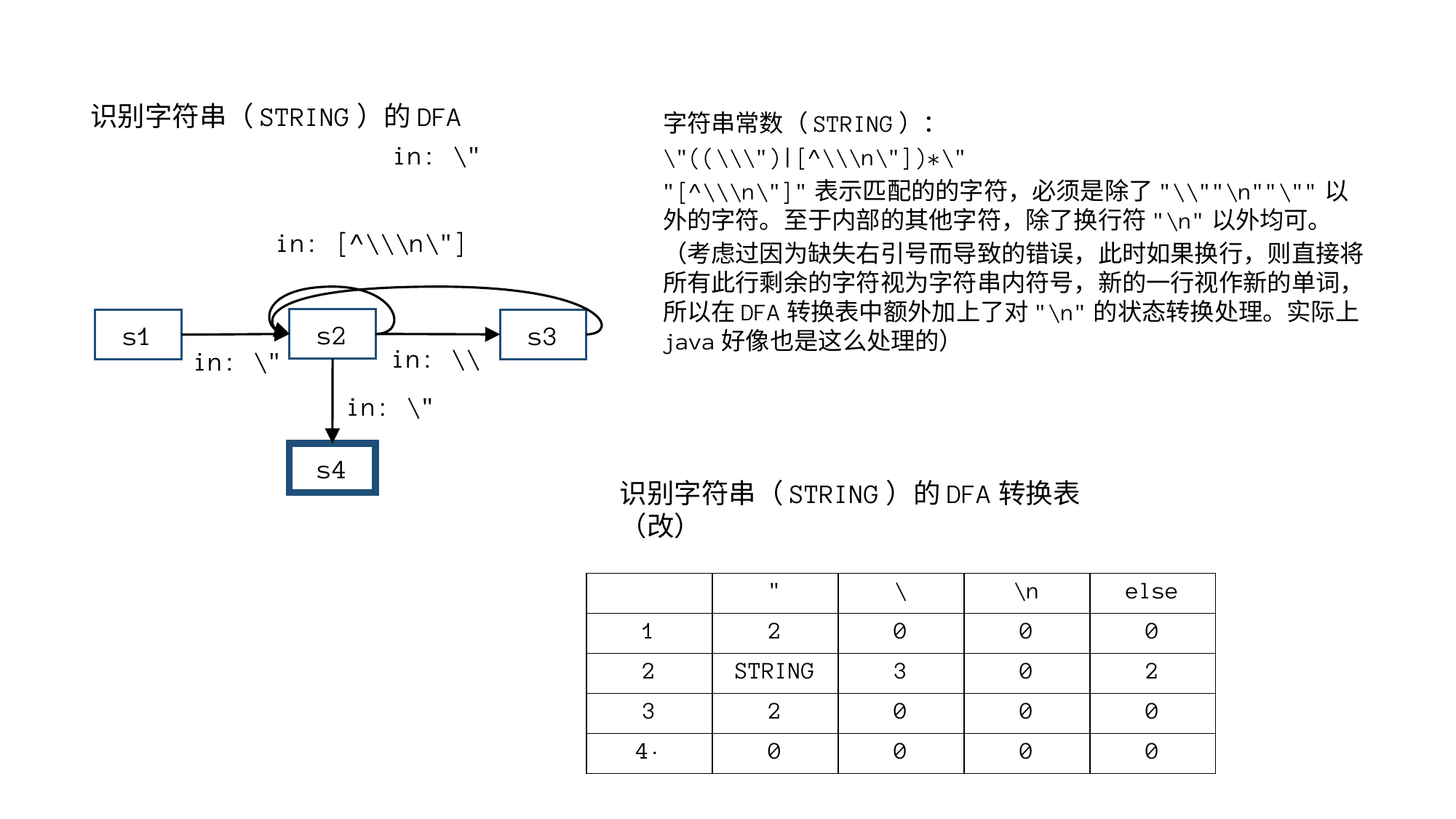

识别字符串（STRING）的DFA
字符串常数（STRING）：
\"((\\\")|[^\\\n\"])*\"
"[^\\\n\"]"表示匹配的的字符，必须是除了"\\""\n""\""以外的字符。至于内部的其他字符，除了换行符"\n"以外均可。
（考虑过因为缺失右引号而导致的错误，此时如果换行，则直接将所有此行剩余的字符视为字符串内符号，新的一行视作新的单词，所以在DFA转换表中额外加上了对"\n"的状态转换处理。实际上java好像也是这么处理的）
in: \"
in: [^\\\n\"]
s2
s3
s1
in: \\
in: \"
in: \"
s4
识别字符串（STRING）的DFA转换表（改）
|  | " | \ | \n | else |
| --- | --- | --- | --- | --- |
| 1 | 2 | 0 | 0 | 0 |
| 2 | STRING | 3 | 0 | 2 |
| 3 | 2 | 0 | 0 | 0 |
| 4· | 0 | 0 | 0 | 0 |